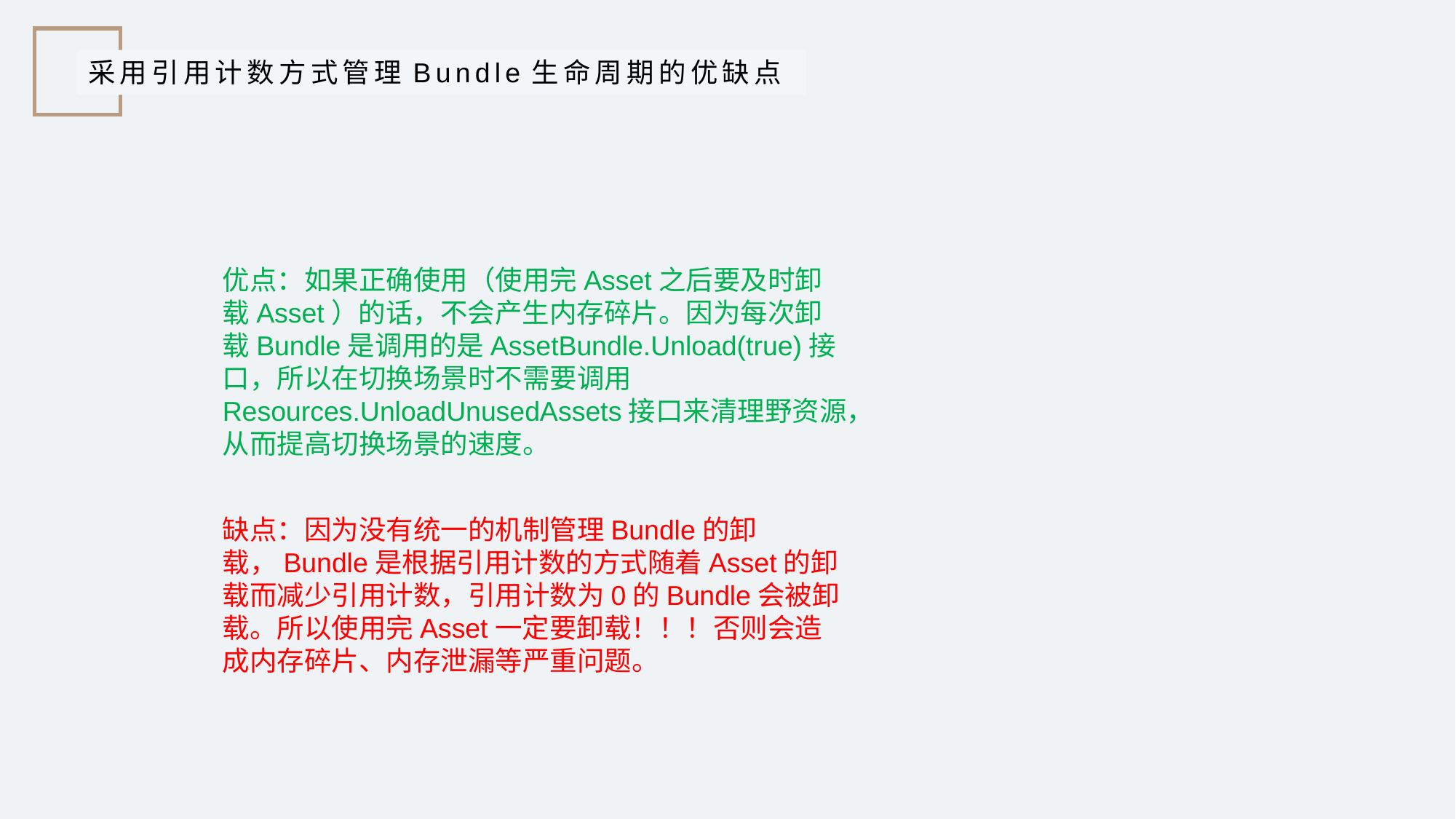

采用引用计数方式管理Bundle生命周期的优缺点
优点：如果正确使用（使用完Asset之后要及时卸载Asset）的话，不会产生内存碎片。因为每次卸载Bundle是调用的是AssetBundle.Unload(true)接口，所以在切换场景时不需要调用Resources.UnloadUnusedAssets接口来清理野资源，从而提高切换场景的速度。
缺点：因为没有统一的机制管理Bundle的卸载，Bundle是根据引用计数的方式随着Asset的卸载而减少引用计数，引用计数为0的Bundle会被卸载。所以使用完Asset一定要卸载！！！否则会造成内存碎片、内存泄漏等严重问题。